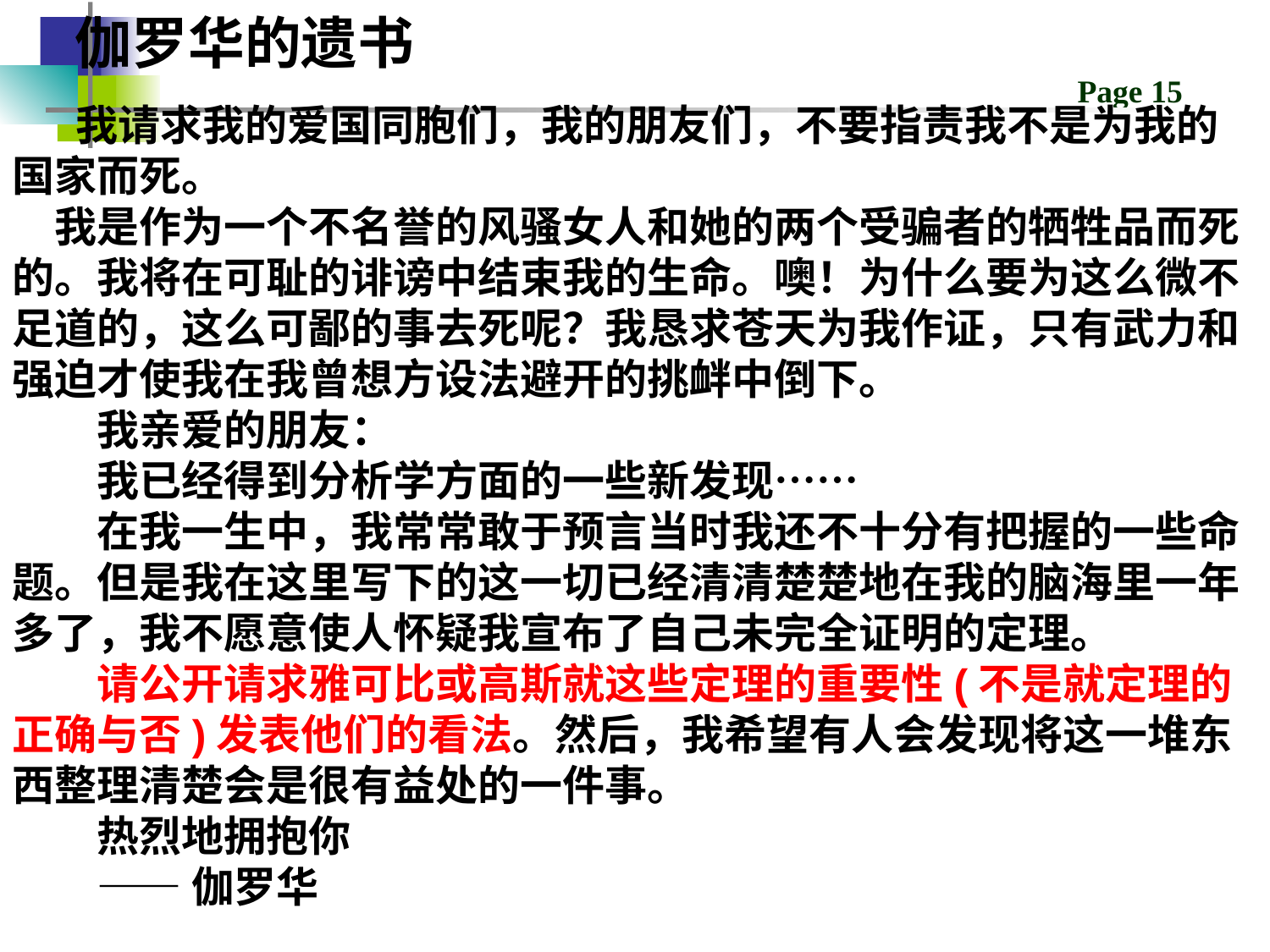

伽罗华的遗书
　　我请求我的爱国同胞们，我的朋友们，不要指责我不是为我的
国家而死。
　我是作为一个不名誉的风骚女人和她的两个受骗者的牺牲品而死
的。我将在可耻的诽谤中结束我的生命。噢！为什么要为这么微不
足道的，这么可鄙的事去死呢？我恳求苍天为我作证，只有武力和
强迫才使我在我曾想方设法避开的挑衅中倒下。
　　我亲爱的朋友：
　　我已经得到分析学方面的一些新发现……
　　在我一生中，我常常敢于预言当时我还不十分有把握的一些命
题。但是我在这里写下的这一切已经清清楚楚地在我的脑海里一年
多了，我不愿意使人怀疑我宣布了自己未完全证明的定理。
　　请公开请求雅可比或高斯就这些定理的重要性(不是就定理的
正确与否)发表他们的看法。然后，我希望有人会发现将这一堆东
西整理清楚会是很有益处的一件事。
　　热烈地拥抱你
　　—— 伽罗华